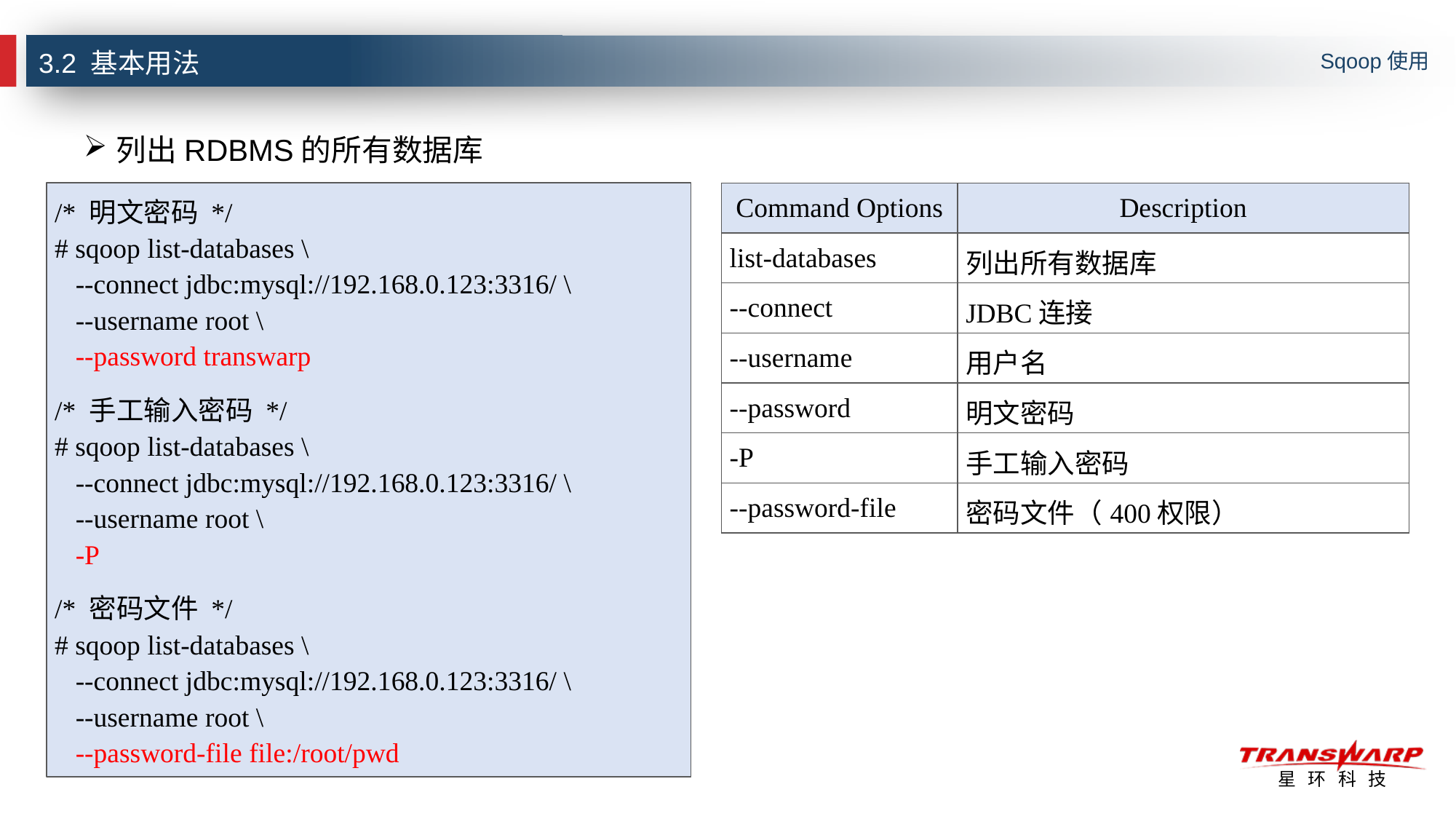

Sqoop使用
# 3.2 基本用法
列出RDBMS的所有数据库
/* 明文密码 */
# sqoop list-databases \
   --connect jdbc:mysql://192.168.0.123:3316/ \
   --username root \
   --password transwarp
/* 手工输入密码 */
# sqoop list-databases \
   --connect jdbc:mysql://192.168.0.123:3316/ \
   --username root \
   -P
/* 密码文件 */
# sqoop list-databases \
   --connect jdbc:mysql://192.168.0.123:3316/ \
   --username root \
   --password-file file:/root/pwd
| Command Options | Description |
| --- | --- |
| list-databases | 列出所有数据库 |
| --connect | JDBC连接 |
| --username | 用户名 |
| --password | 明文密码 |
| -P | 手工输入密码 |
| --password-file | 密码文件（400权限） |